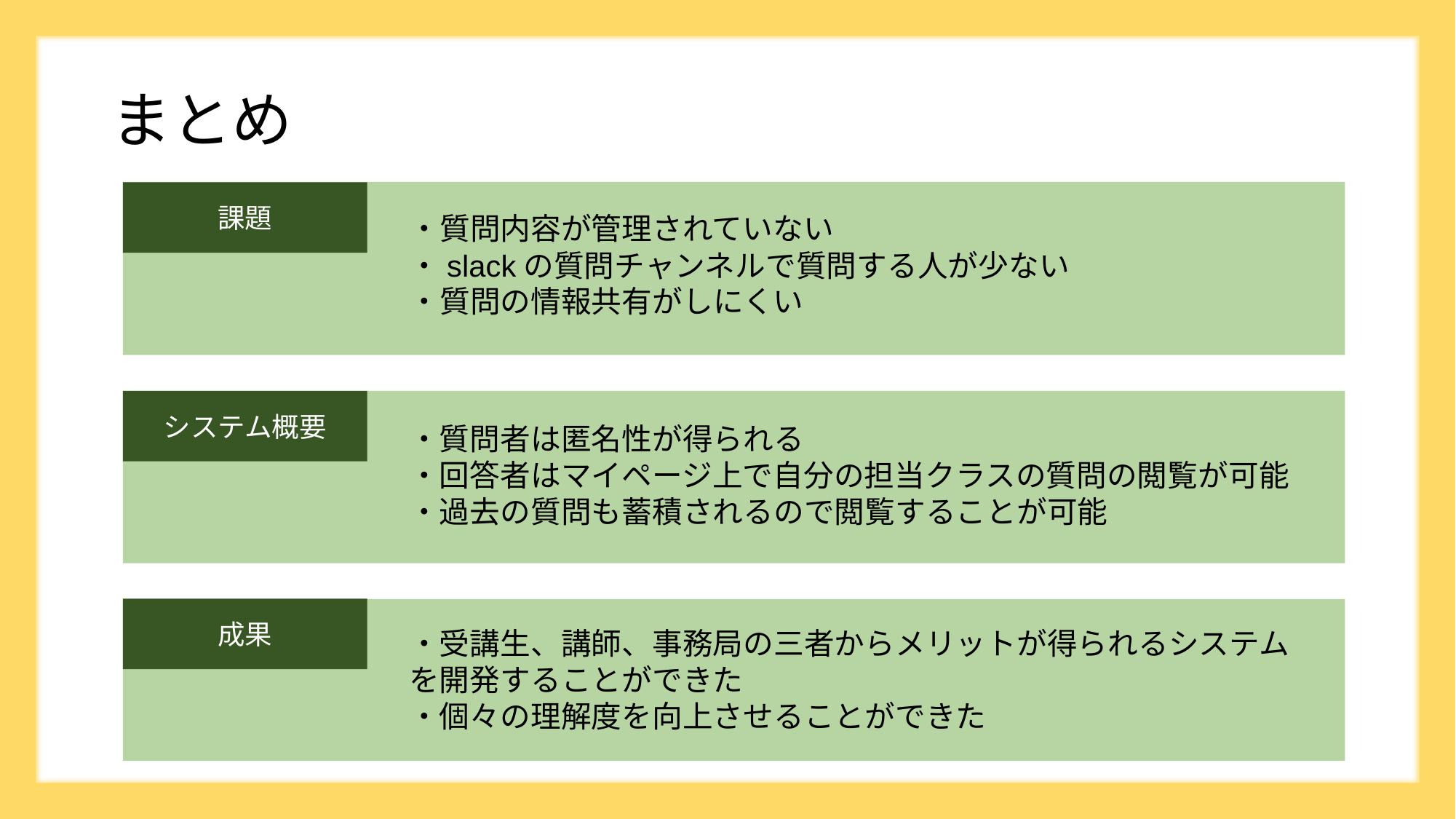

# まとめ

課題
・質問内容が管理されていない
・slackの質問チャンネルで質問する人が少ない
・質問の情報共有がしにくい

システム概要
・質問者は匿名性が得られる
・回答者はマイページ上で自分の担当クラスの質問の閲覧が可能
・過去の質問も蓄積されるので閲覧することが可能
成果

・受講生、講師、事務局の三者からメリットが得られるシステムを開発することができた
・個々の理解度を向上させることができた